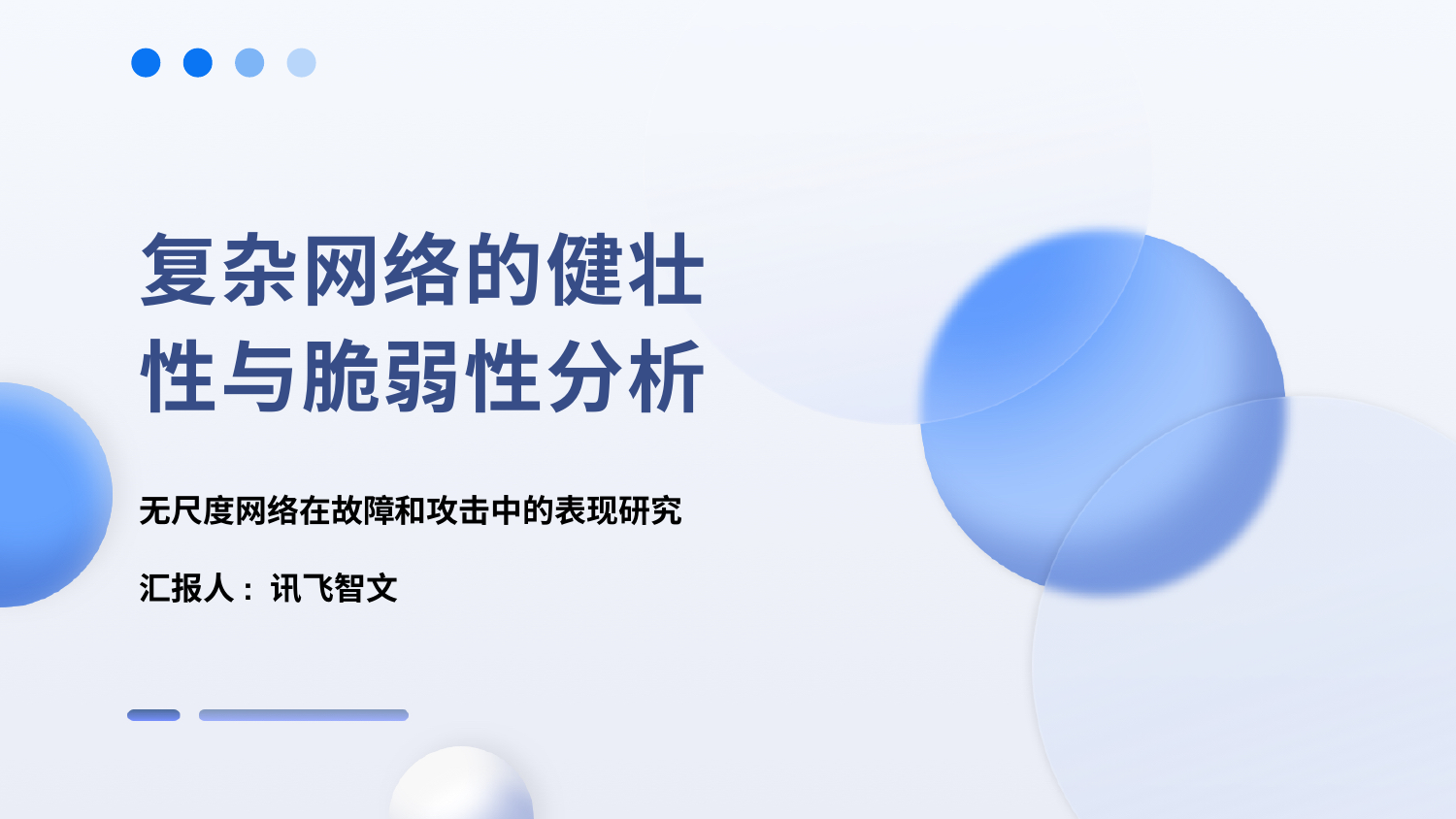

复杂网络的健壮性与脆弱性分析
无尺度网络在故障和攻击中的表现研究
汇报人: 讯飞智文